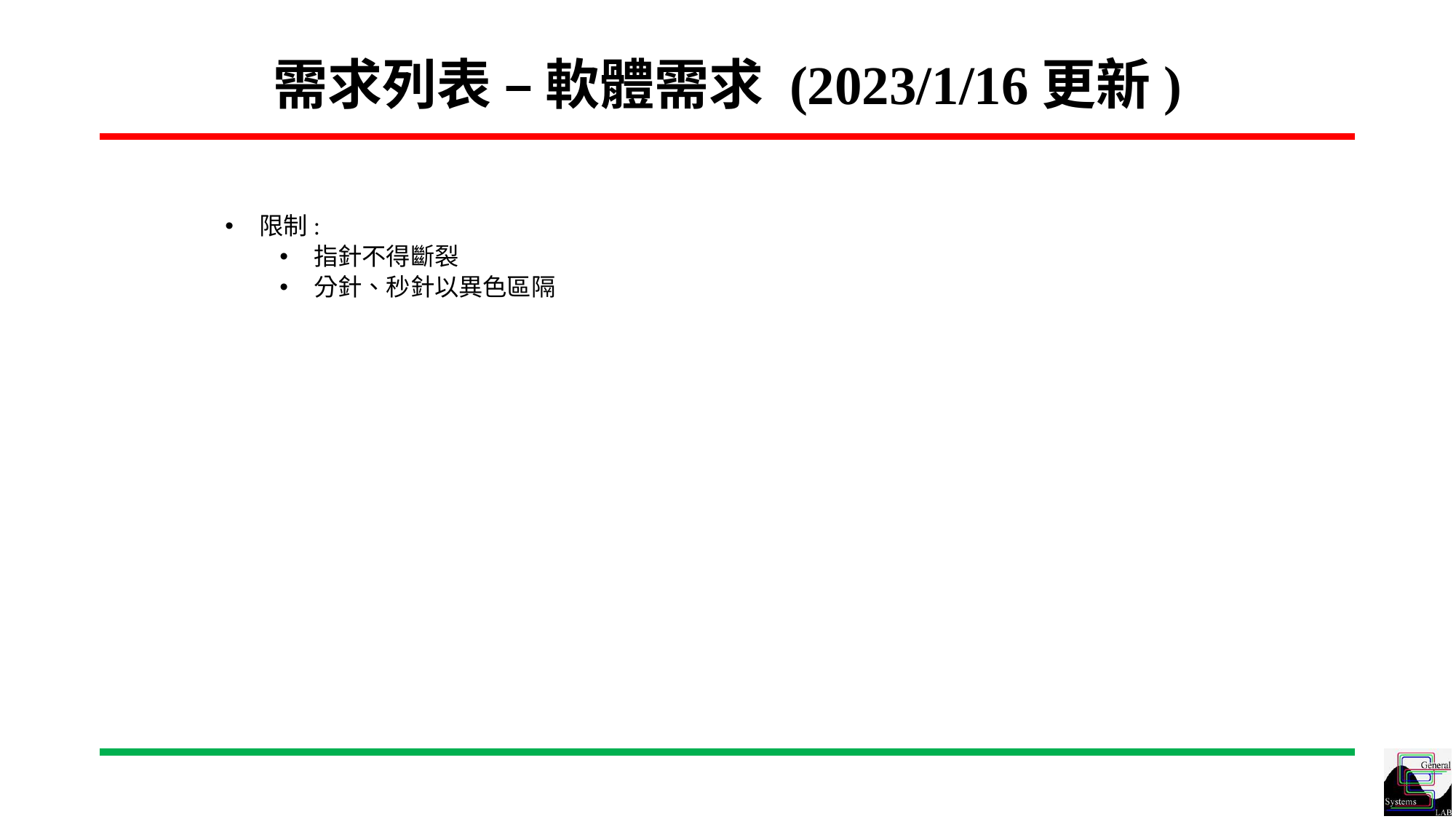

# 需求列表 – 軟體需求 (2023/1/16更新)
限制:
指針不得斷裂
分針、秒針以異色區隔